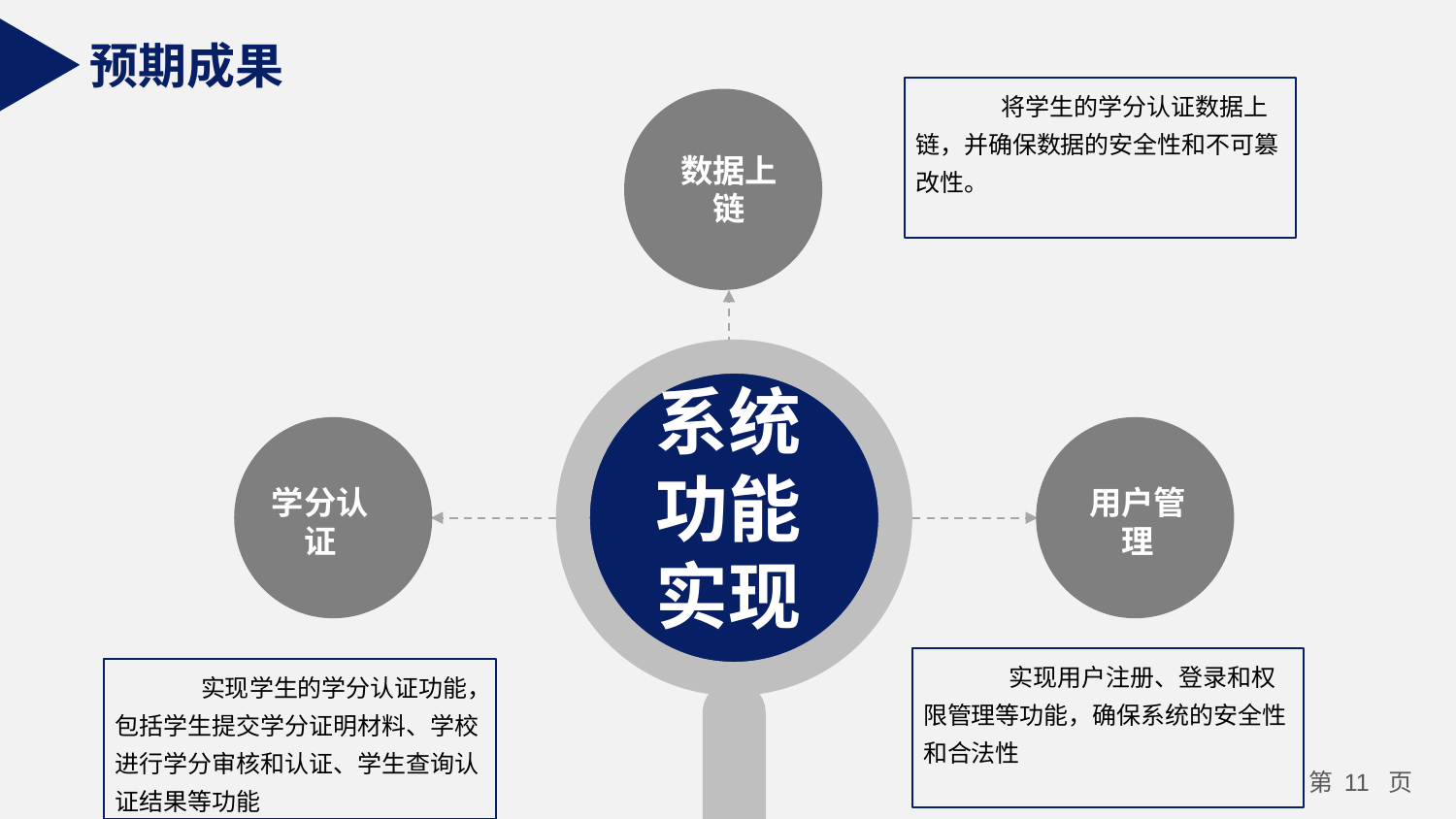

预期成果
将学生的学分认证数据上链，并确保数据的安全性和不可篡改性。

数据上链

系统功能实现

学分认证
用户管理
实现用户注册、登录和权限管理等功能，确保系统的安全性和合法性
实现学生的学分认证功能，包括学生提交学分证明材料、学校进行学分审核和认证、学生查询认证结果等功能